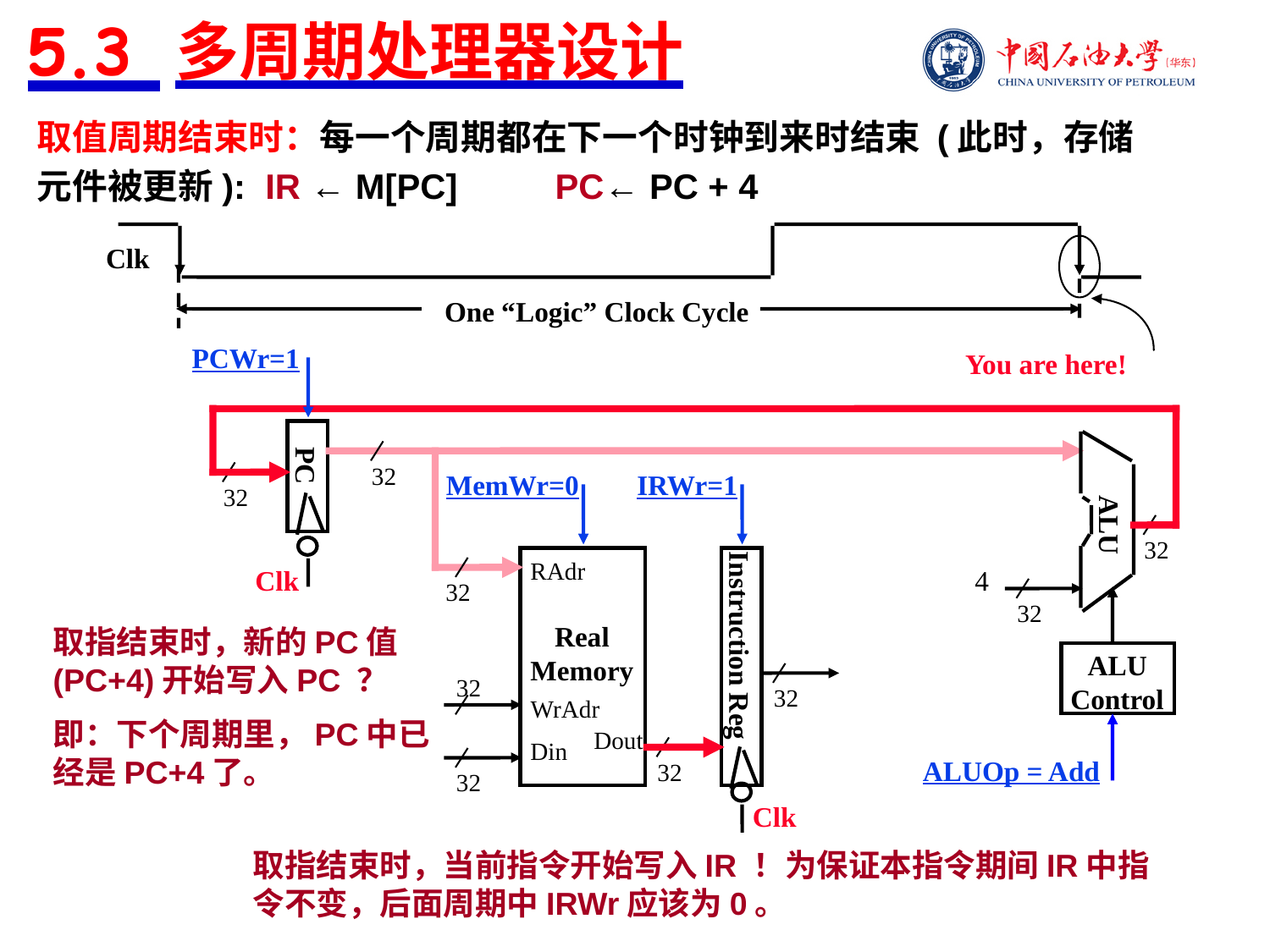

# 5.3 多周期处理器设计
取值周期结束时：每一个周期都在下一个时钟到来时结束 (此时，存储元件被更新):  IR ← M[PC]          PC← PC + 4

Clk

You are here!

One “Logic” Clock Cycle

PCWr=1

ALU

PC

32
MemWr=0
IRWr=1

32

32

RAdr
Clk
4

32

32

Real
Memory
取指结束时，新的PC值(PC+4)开始写入PC ？
即：下个周期里，PC中已经是PC+4了。
Instruction Reg
ALU
Control

32
32
WrAdr

Dout
Din

ALUOp = Add

32

32

Clk

取指结束时，当前指令开始写入IR ！为保证本指令期间IR中指令不变，后面周期中IRWr应该为0。
91